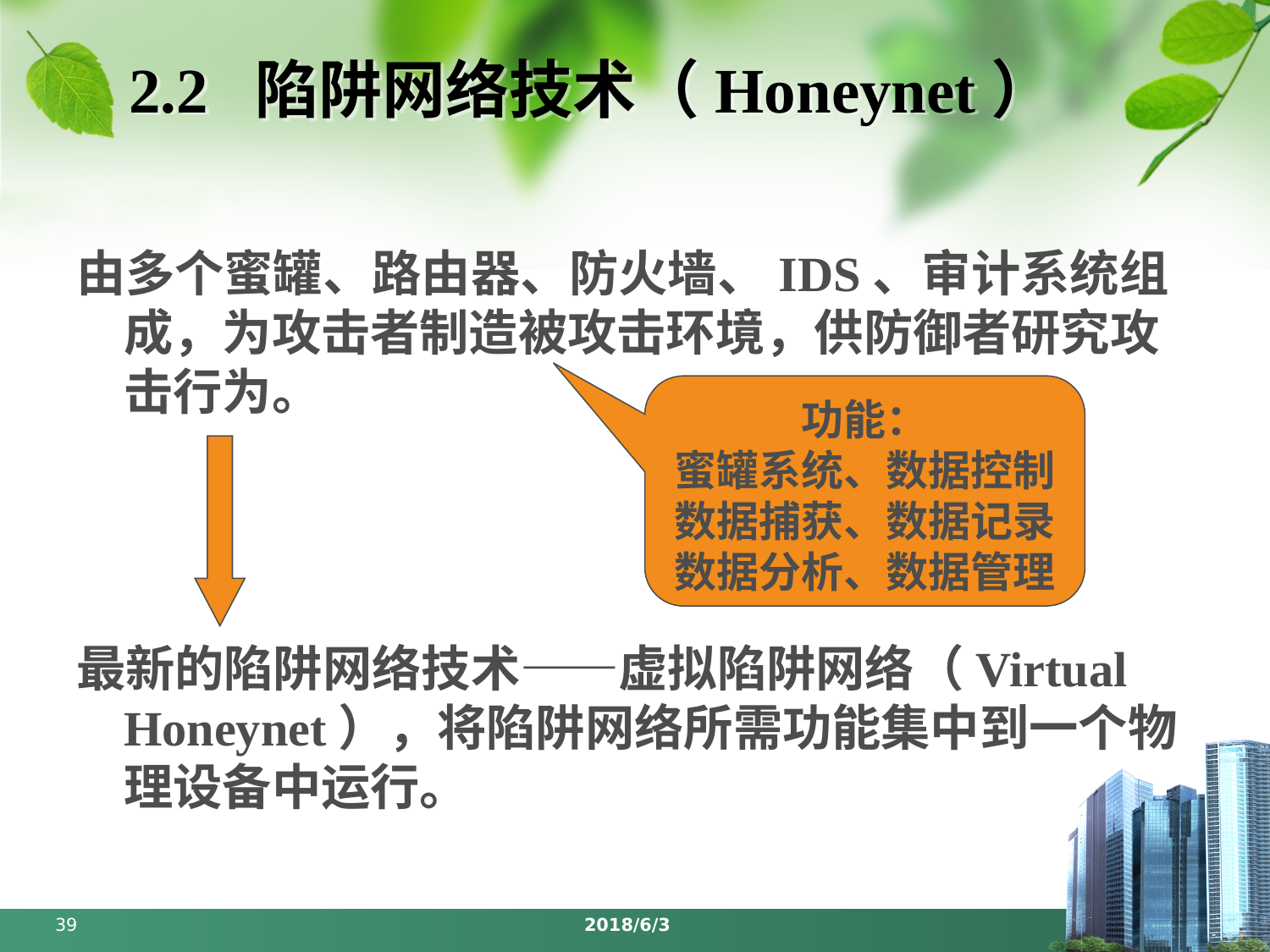

# 2.2  陷阱网络技术（Honeynet）
由多个蜜罐、路由器、防火墙、IDS、审计系统组成，为攻击者制造被攻击环境，供防御者研究攻击行为。

最新的陷阱网络技术——虚拟陷阱网络（Virtual Honeynet），将陷阱网络所需功能集中到一个物理设备中运行。
功能：
蜜罐系统、数据控制
数据捕获、数据记录
数据分析、数据管理

39
2018/6/3